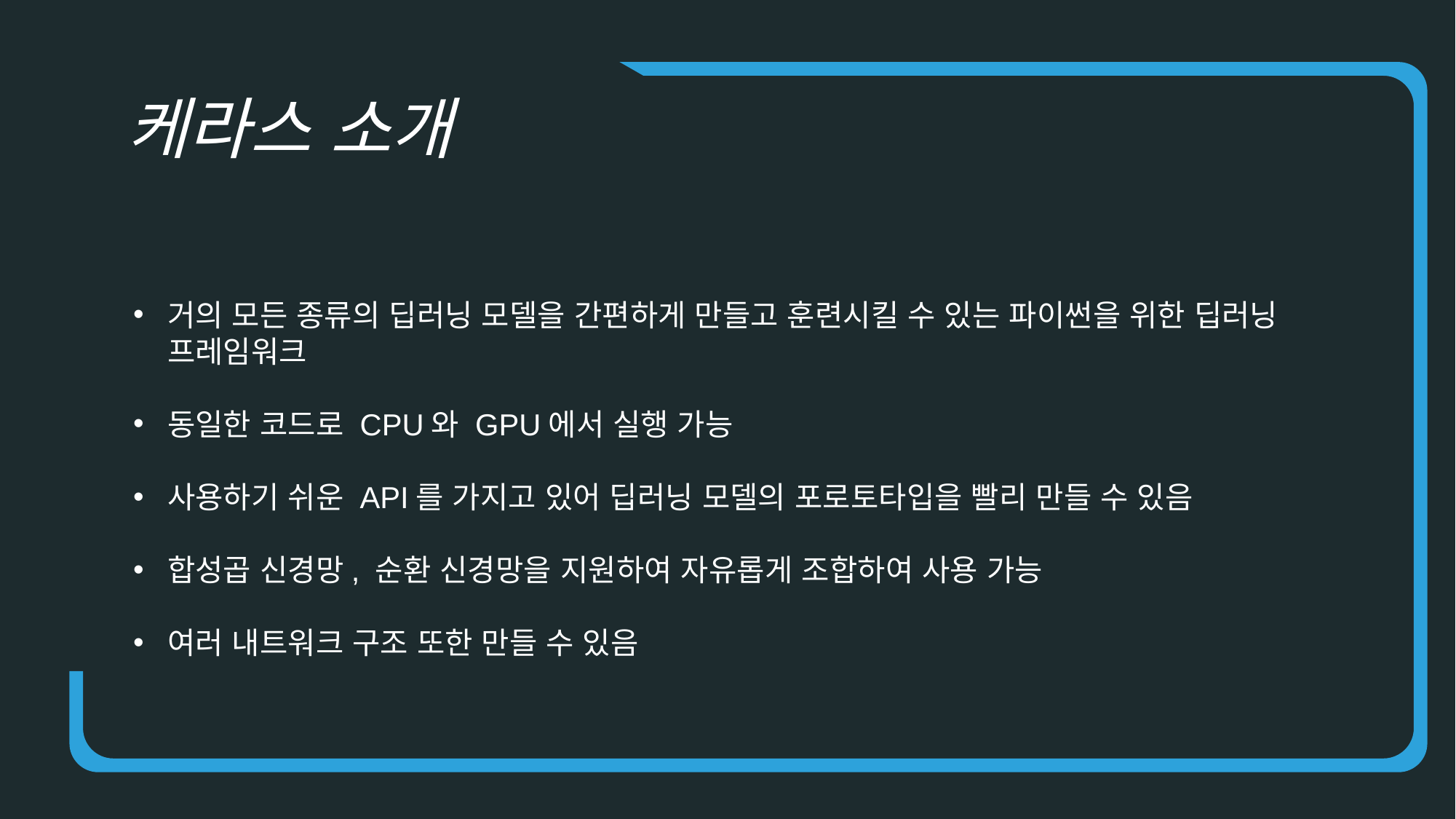

케라스 소개

거의 모든 종류의 딥러닝 모델을 간편하게 만들고 훈련시킬 수 있는 파이썬을 위한 딥러닝 프레임워크

동일한 코드로 CPU와 GPU에서 실행 가능

사용하기 쉬운 API를 가지고 있어 딥러닝 모델의 포로토타입을 빨리 만들 수 있음

합성곱 신경망, 순환 신경망을 지원하여 자유롭게 조합하여 사용 가능

여러 내트워크 구조 또한 만들 수 있음